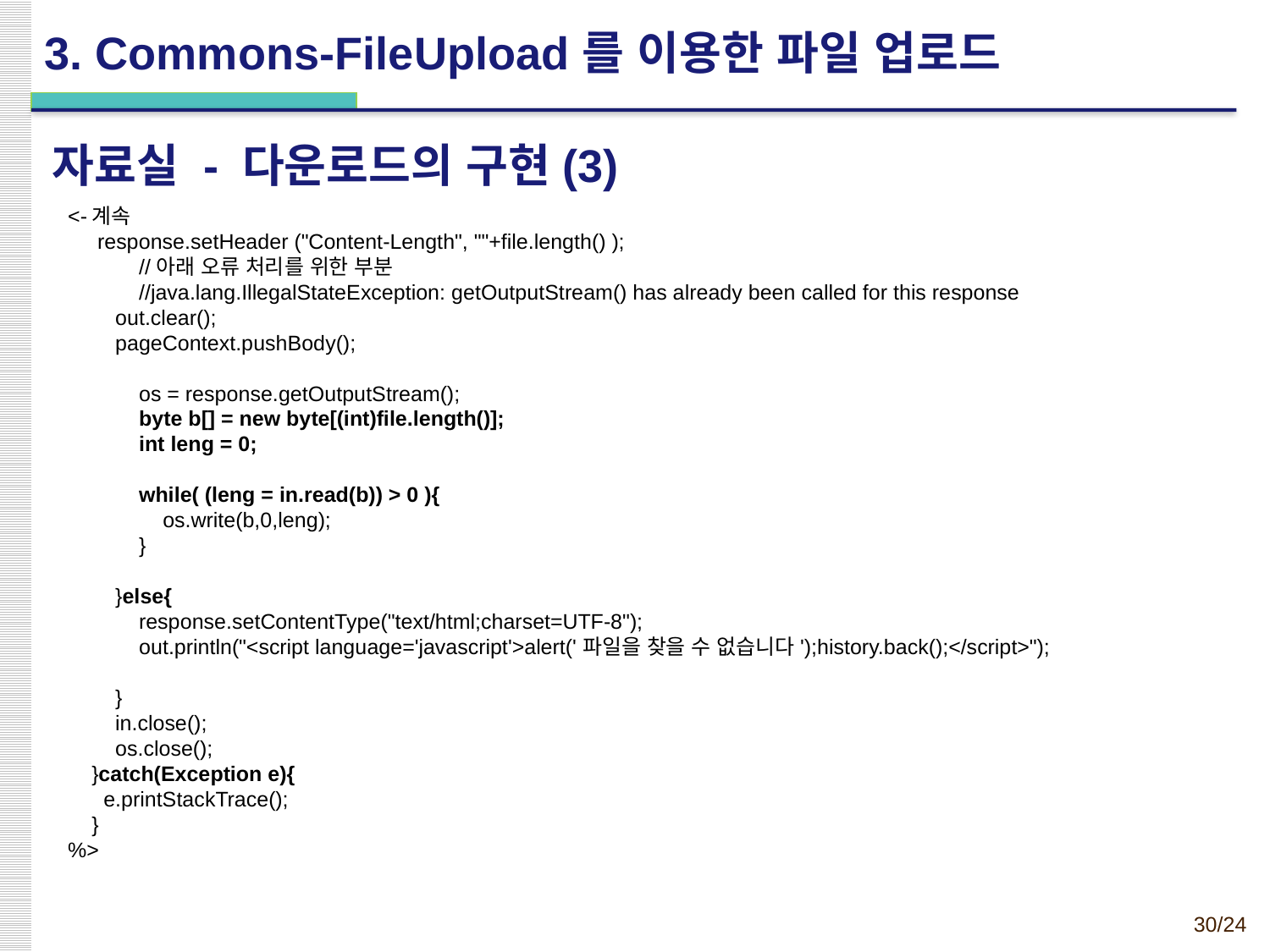

# 3. Commons-FileUpload를 이용한 파일 업로드
자료실 - 다운로드의 구현(3)
<-계속
     response.setHeader ("Content-Length", ""+file.length() );
            //아래 오류 처리를 위한 부분
            //java.lang.IllegalStateException: getOutputStream() has already been called for this response
        out.clear();
        pageContext.pushBody();

            os = response.getOutputStream();
            byte b[] = new byte[(int)file.length()];
            int leng = 0;

            while( (leng = in.read(b)) > 0 ){
                os.write(b,0,leng);
            }

        }else{
            response.setContentType("text/html;charset=UTF-8");
            out.println("<script language='javascript'>alert('파일을 찾을 수 없습니다');history.back();</script>");

        }
        in.close();
        os.close();
    }catch(Exception e){
      e.printStackTrace();
    }
%>